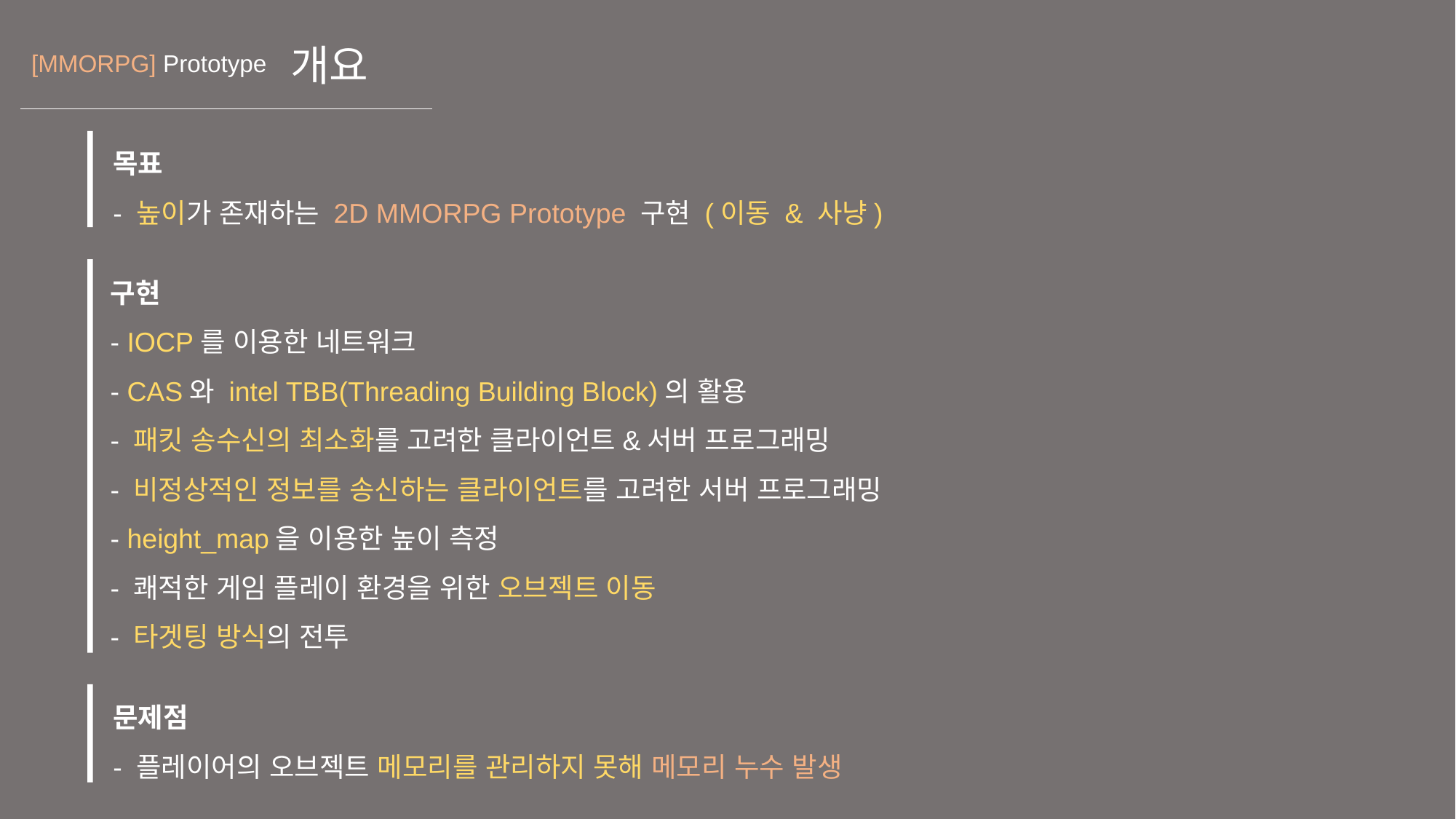

# 개요
[MMORPG] Prototype

목표
- 높이가 존재하는 2D MMORPG Prototype 구현 (이동 & 사냥)
구현
- IOCP를 이용한 네트워크
- CAS와 intel TBB(Threading Building Block)의 활용
- 패킷 송수신의 최소화를 고려한 클라이언트&서버 프로그래밍
- 비정상적인 정보를 송신하는 클라이언트를 고려한 서버 프로그래밍
- height_map을 이용한 높이 측정
- 쾌적한 게임 플레이 환경을 위한 오브젝트 이동
- 타겟팅 방식의 전투

문제점
- 플레이어의 오브젝트 메모리를 관리하지 못해 메모리 누수 발생